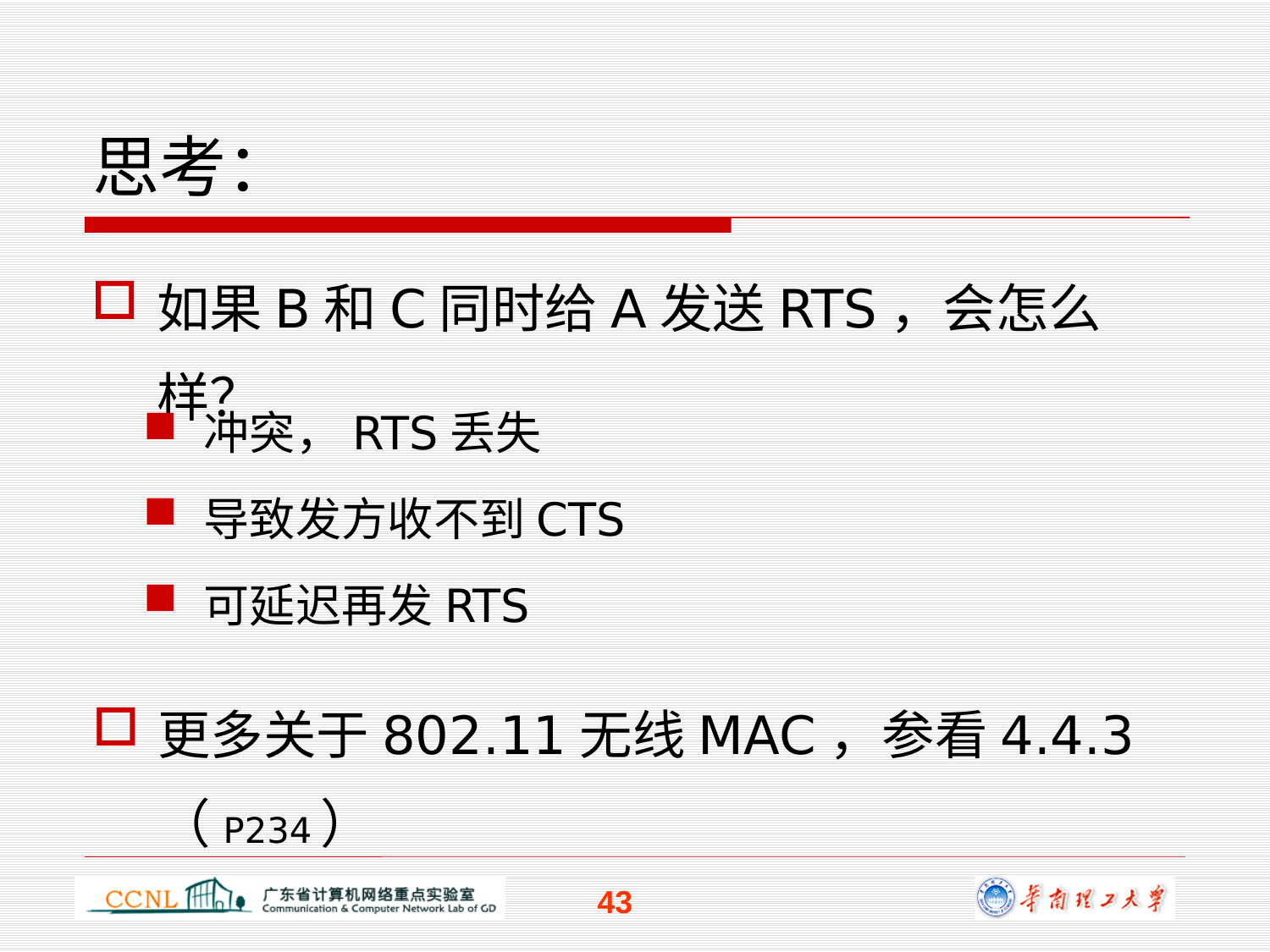

# 思考：
如果B和C同时给A发送RTS，会怎么样？
冲突，RTS丢失
导致发方收不到CTS
可延迟再发RTS
更多关于802.11无线MAC，参看4.4.3 （P234）